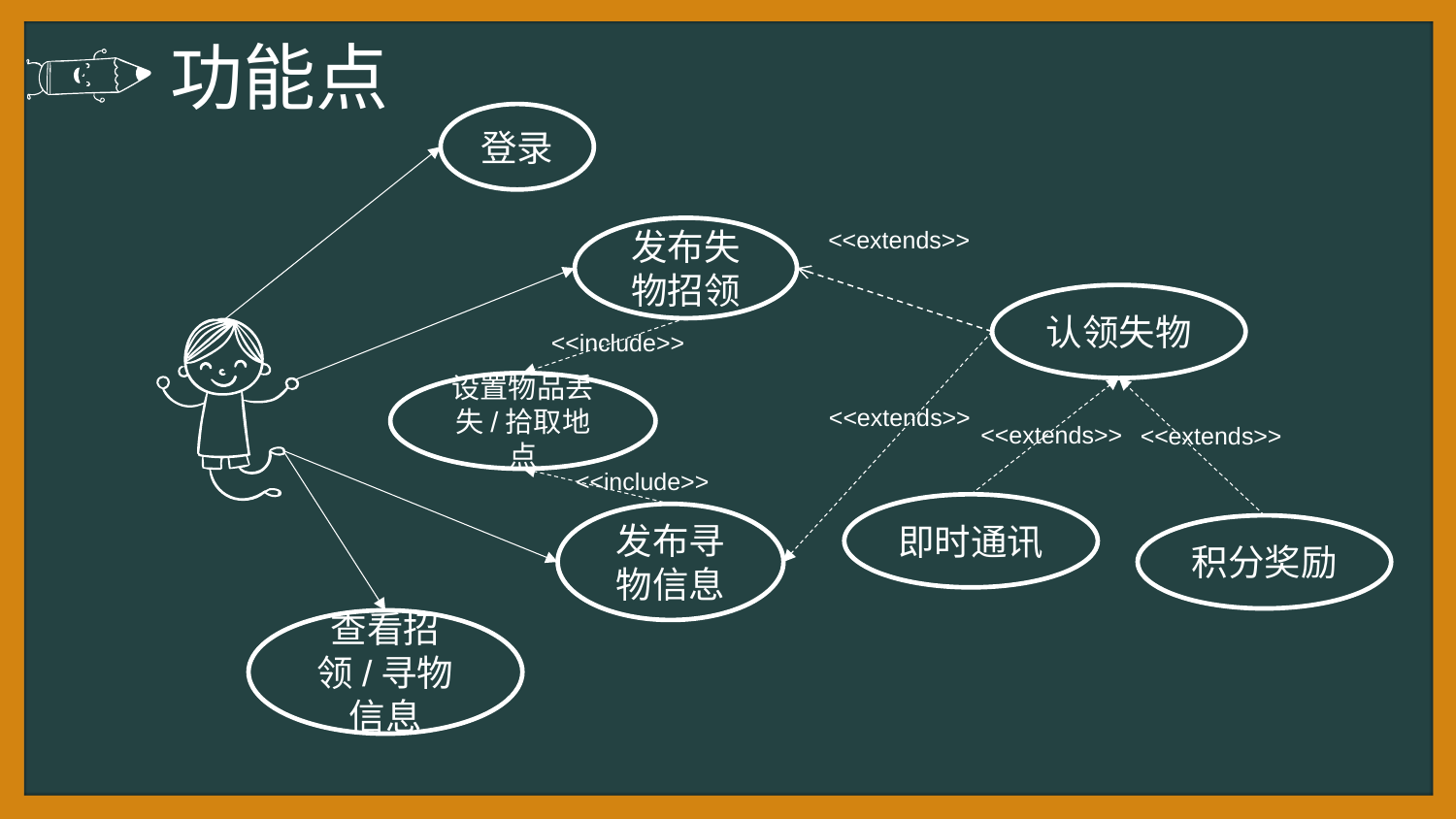

功能点
登录
发布失物招领
<<extends>>
认领失物

<<include>>
设置物品丢失/拾取地点
<<extends>>
<<extends>>
<<extends>>
<<include>>
即时通讯
发布寻物信息
积分奖励
查看招领/寻物信息